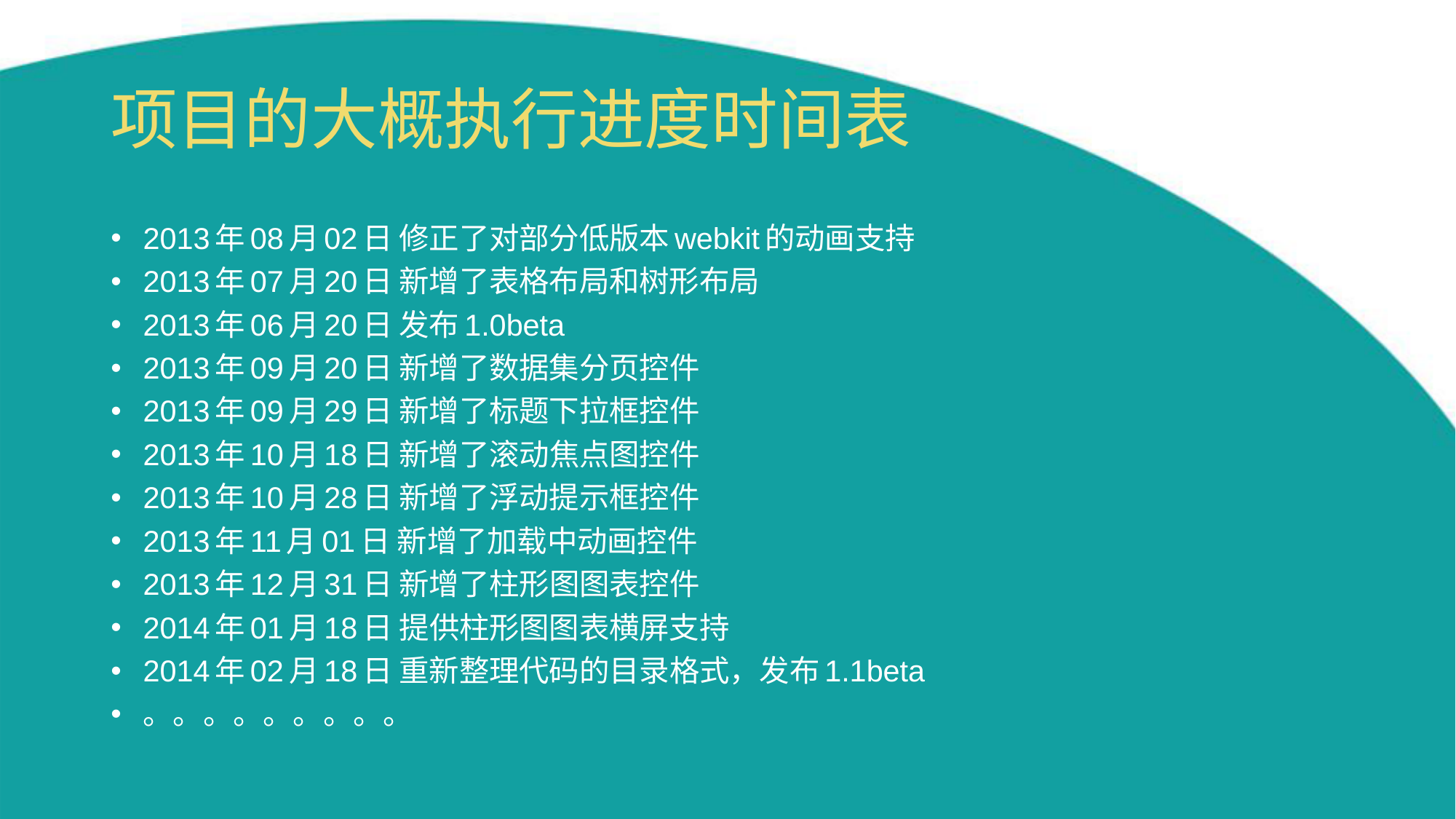

项目的大概执行进度时间表
2013年08月02日 修正了对部分低版本webkit的动画支持
2013年07月20日 新增了表格布局和树形布局
2013年06月20日 发布1.0beta
2013年09月20日 新增了数据集分页控件
2013年09月29日 新增了标题下拉框控件
2013年10月18日 新增了滚动焦点图控件
2013年10月28日 新增了浮动提示框控件
2013年11月01日 新增了加载中动画控件
2013年12月31日 新增了柱形图图表控件
2014年01月18日 提供柱形图图表横屏支持
2014年02月18日 重新整理代码的目录格式，发布1.1beta
。。。。。。。。。